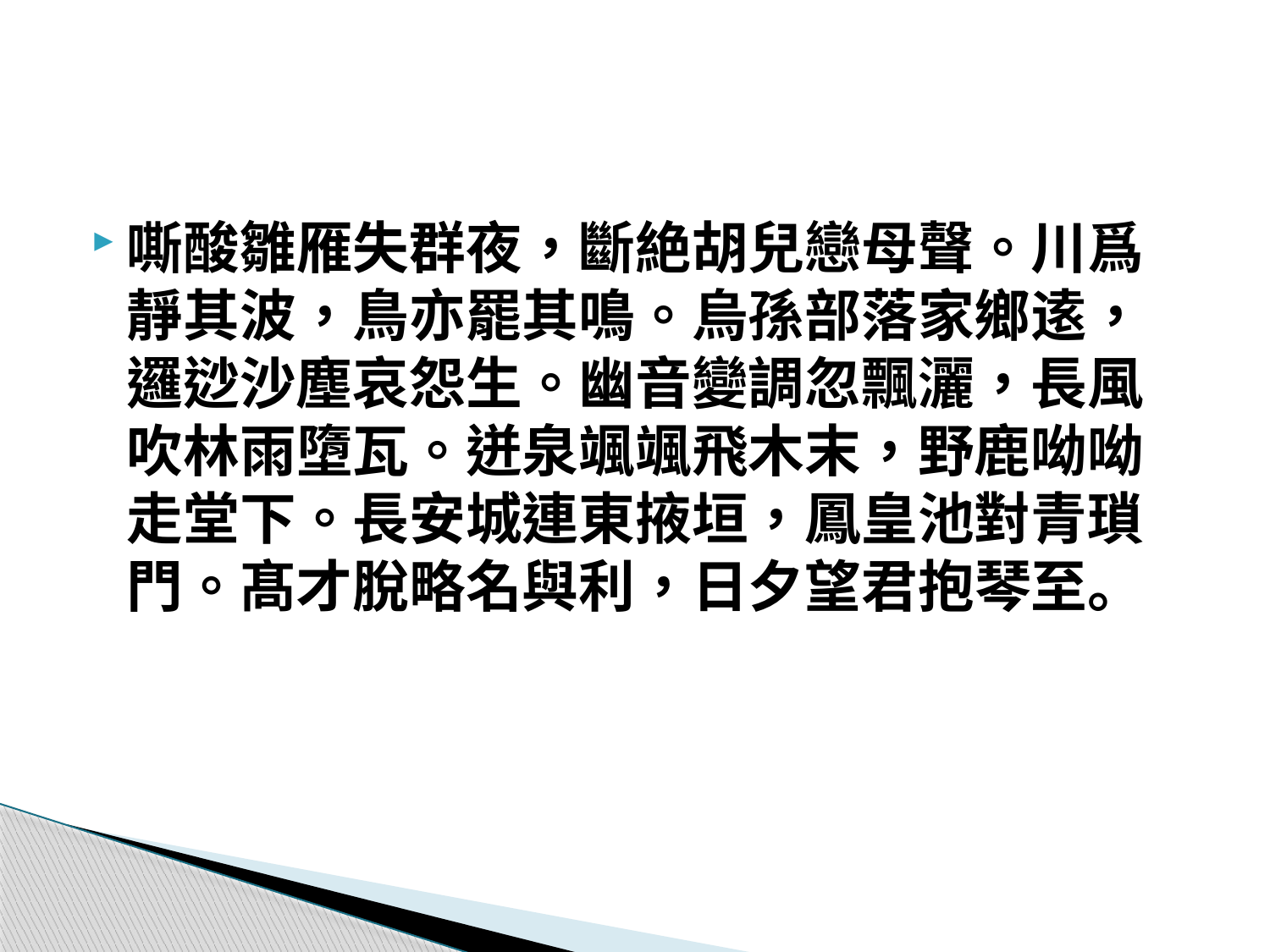

#
嘶酸雛雁失群夜，斷絶胡兒戀母聲。川爲靜其波，鳥亦罷其鳴。烏孫部落家鄉逺，邏逤沙塵哀怨生。幽音變調忽飄灑，長風吹林雨墮瓦。迸泉颯颯飛木末，野鹿呦呦走堂下。長安城連東掖垣，鳳皇池對青瑣門。髙才脫略名與利，日夕望君抱琴至。